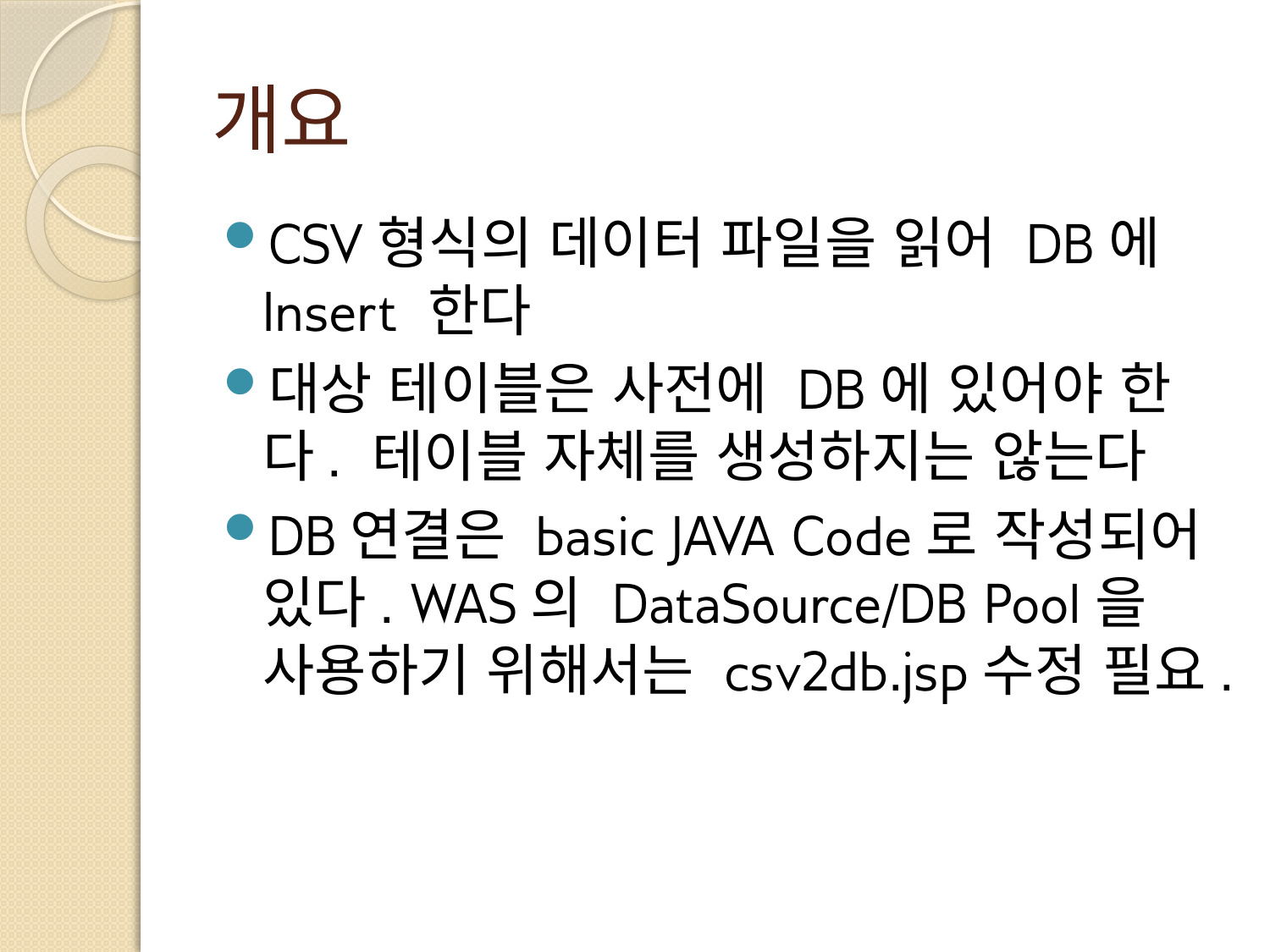

# 개요
CSV형식의 데이터 파일을 읽어 DB에 Insert 한다
대상 테이블은 사전에 DB에 있어야 한다. 테이블 자체를 생성하지는 않는다
DB연결은 basic JAVA Code로 작성되어 있다. WAS의 DataSource/DB Pool을 사용하기 위해서는 csv2db.jsp수정 필요.